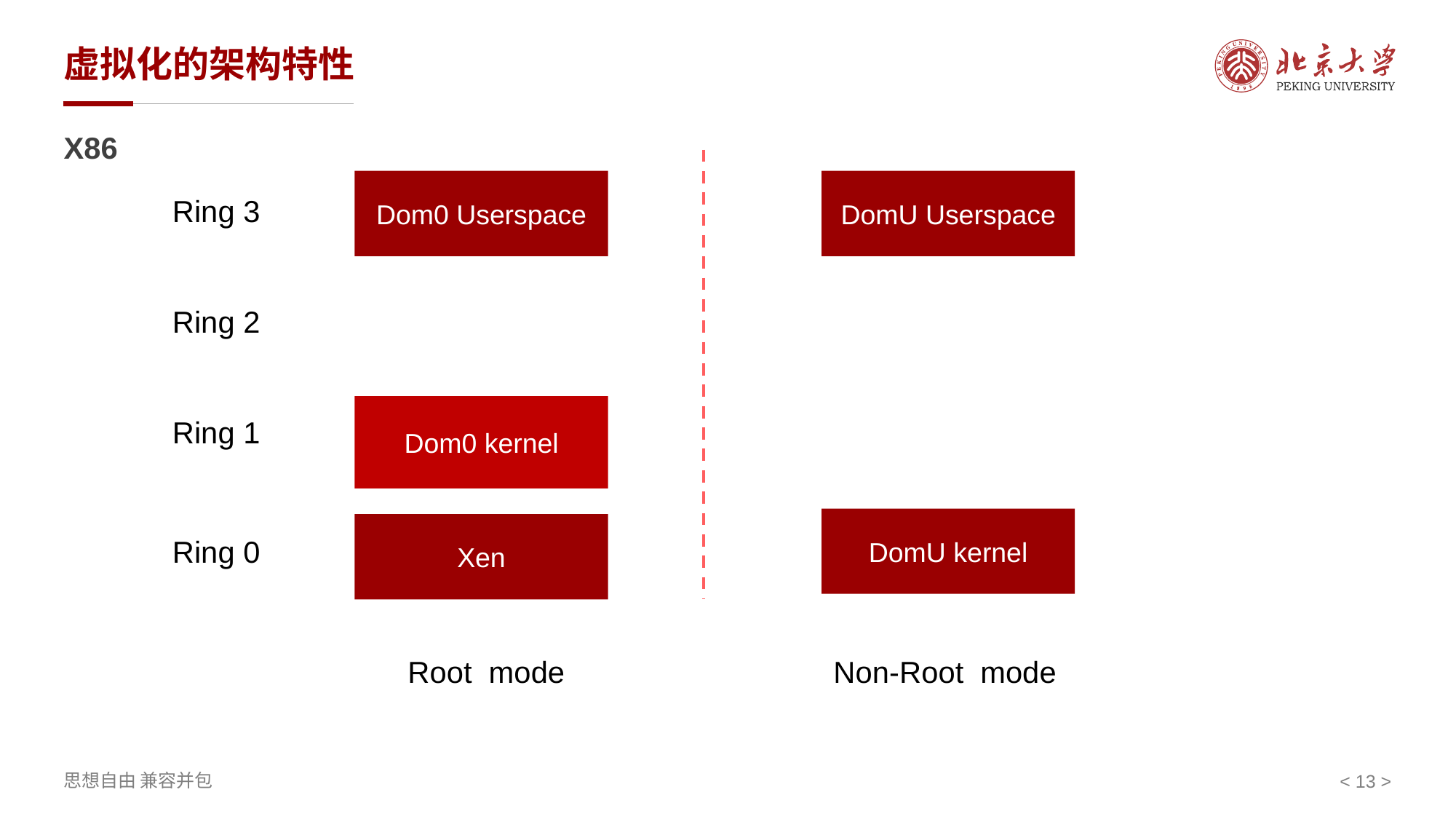

# 虚拟化的架构特性
X86
Dom0 Userspace
DomU Userspace
Ring 3
Ring 2
Dom0 kernel
Ring 1
DomU kernel
Xen
Ring 0
Root  mode
Non-Root  mode
< 13 >